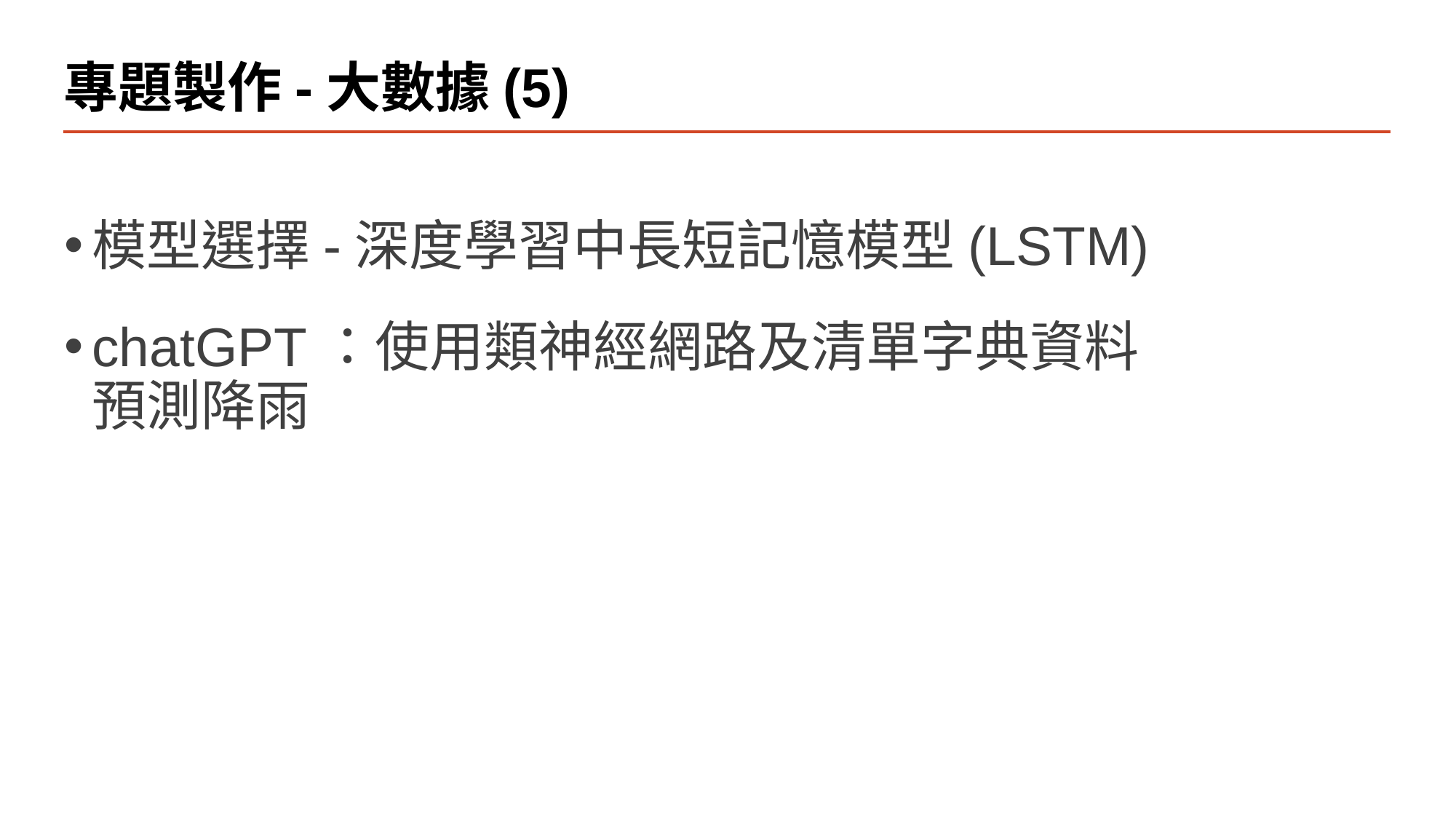

# 專題製作-大數據(5)
模型選擇-深度學習中長短記憶模型(LSTM)
chatGPT：使用類神經網路及清單字典資料預測降雨